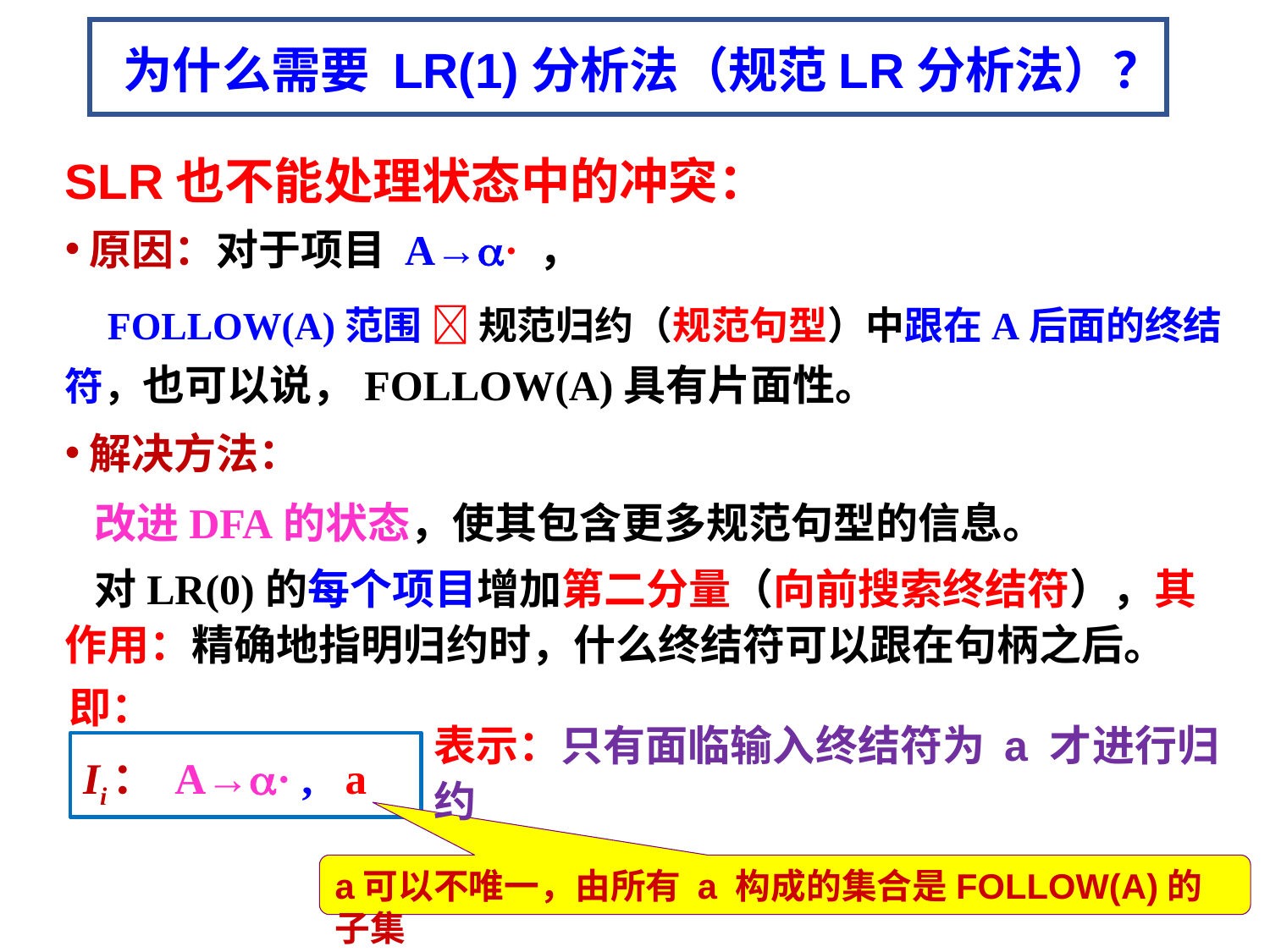

# 为什么需要 LR(1)分析法（规范LR分析法）？
SLR也不能处理状态中的冲突：
原因：对于项目 A→α· ，
    FOLLOW(A)范围 ≥ 规范归约（规范句型）中跟在A后面的终结符，也可以说，FOLLOW(A)具有片面性。
解决方法：
  改进DFA的状态，使其包含更多规范句型的信息。
  对LR(0)的每个项目增加第二分量（向前搜索终结符），其作用：精确地指明归约时，什么终结符可以跟在句柄之后。
即：
Ii： A→α· ,   a
表示：只有面临输入终结符为 a 才进行归约
a可以不唯一，由所有 a 构成的集合是FOLLOW(A)的子集